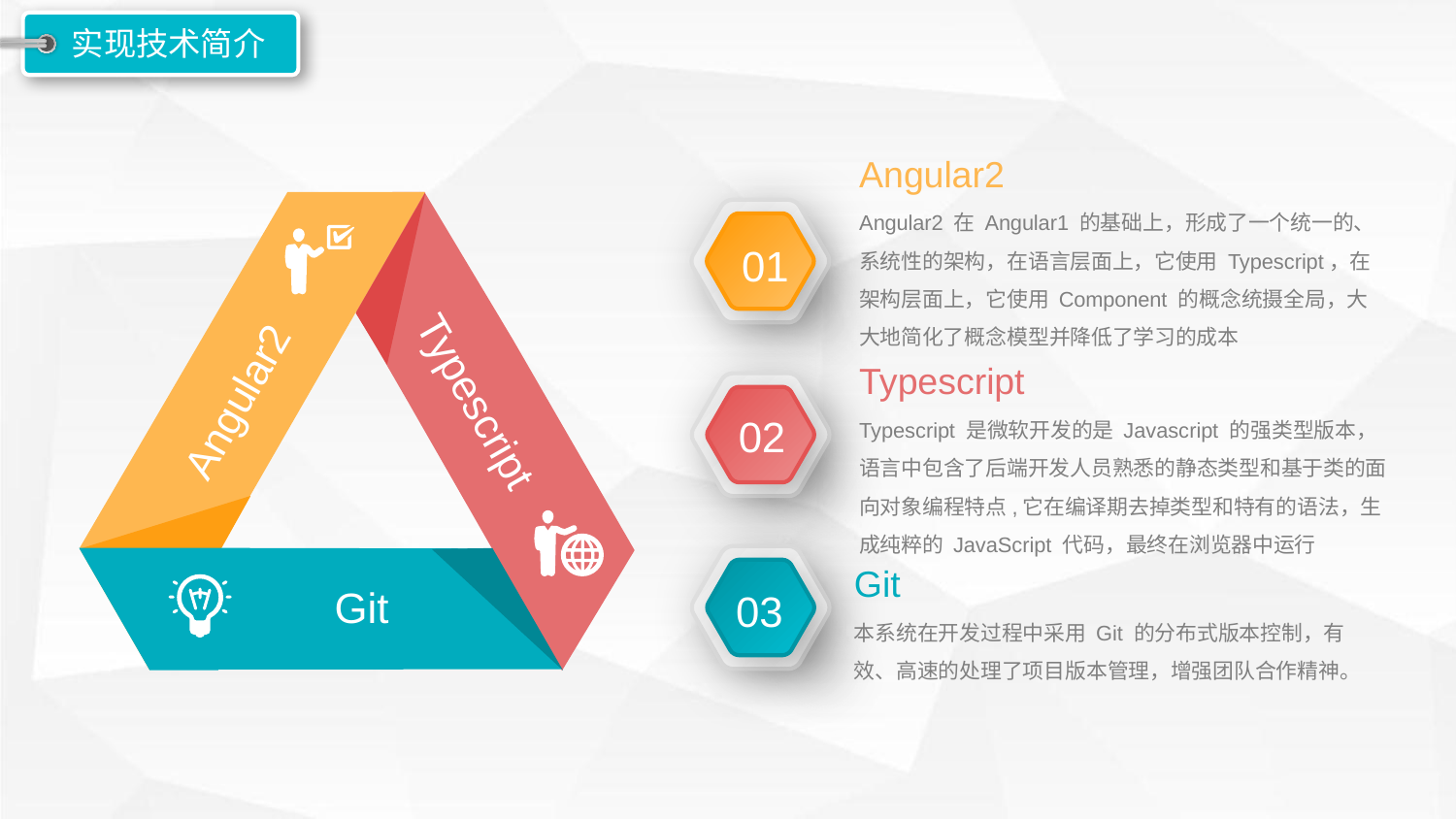

实现技术简介

Angular2
Angular2 在 Angular1 的基础上，形成了一个统一的、系统性的架构，在语言层面上，它使用 Typescript，在架构层面上，它使用 Component 的概念统摄全局，大大地简化了概念模型并降低了学习的成本

01
Typescript
Typescript 是微软开发的是 Javascript 的强类型版本，语言中包含了后端开发人员熟悉的静态类型和基于类的面向对象编程特点,它在编译期去掉类型和特有的语法，生成纯粹的 JavaScript 代码，最终在浏览器中运行

Angular2
Typescript
02

Git
本系统在开发过程中采用 Git 的分布式版本控制，有效、高速的处理了项目版本管理，增强团队合作精神。

Git
03